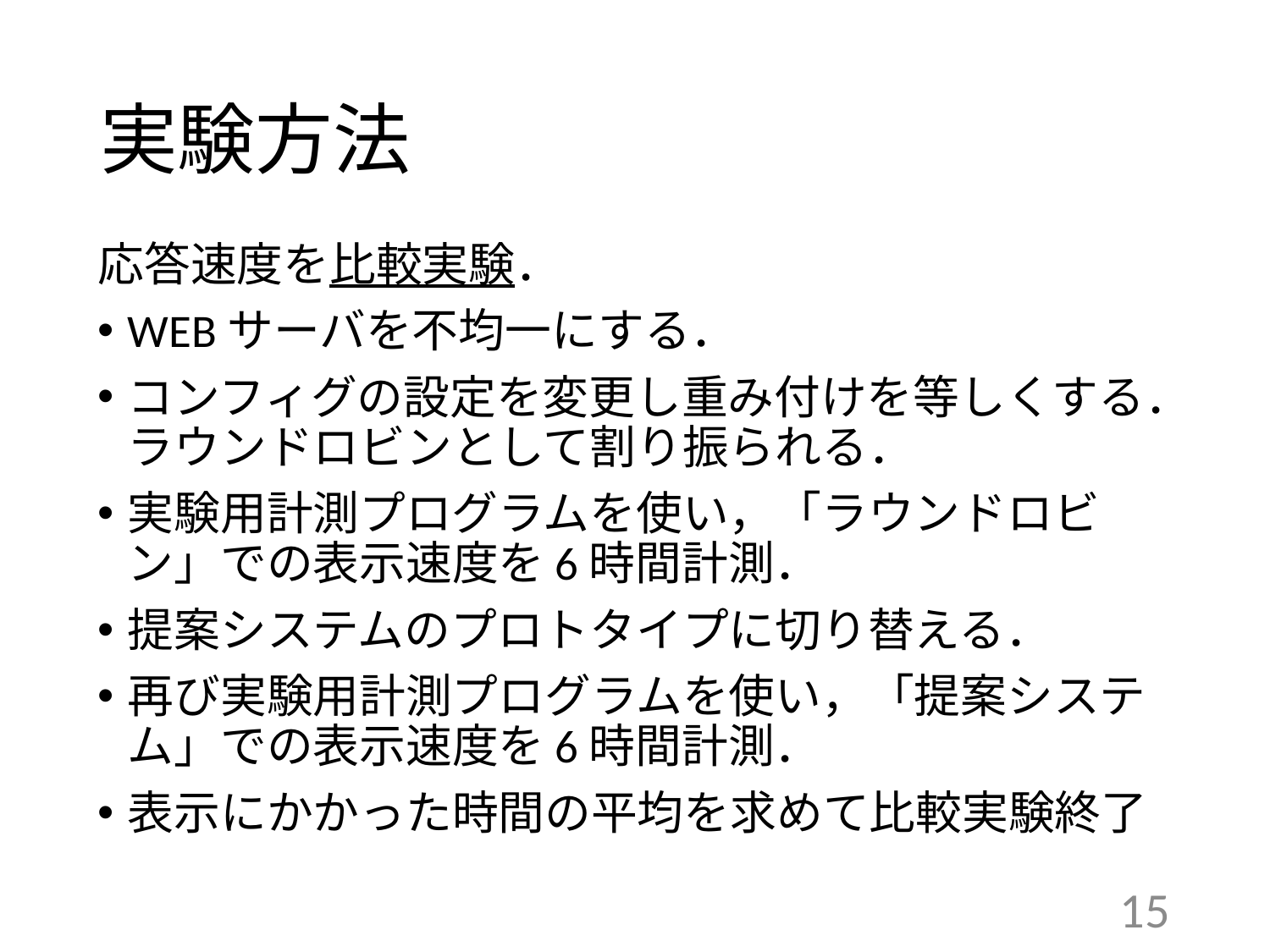

# 実験方法
応答速度を比較実験．
WEBサーバを不均一にする．
コンフィグの設定を変更し重み付けを等しくする．
ラウンドロビンとして割り振られる．
実験用計測プログラムを使い，「ラウンドロビン」での表示速度を6時間計測．
提案システムのプロトタイプに切り替える．
再び実験用計測プログラムを使い，「提案システム」での表示速度を6時間計測．
表示にかかった時間の平均を求めて比較実験終了

15